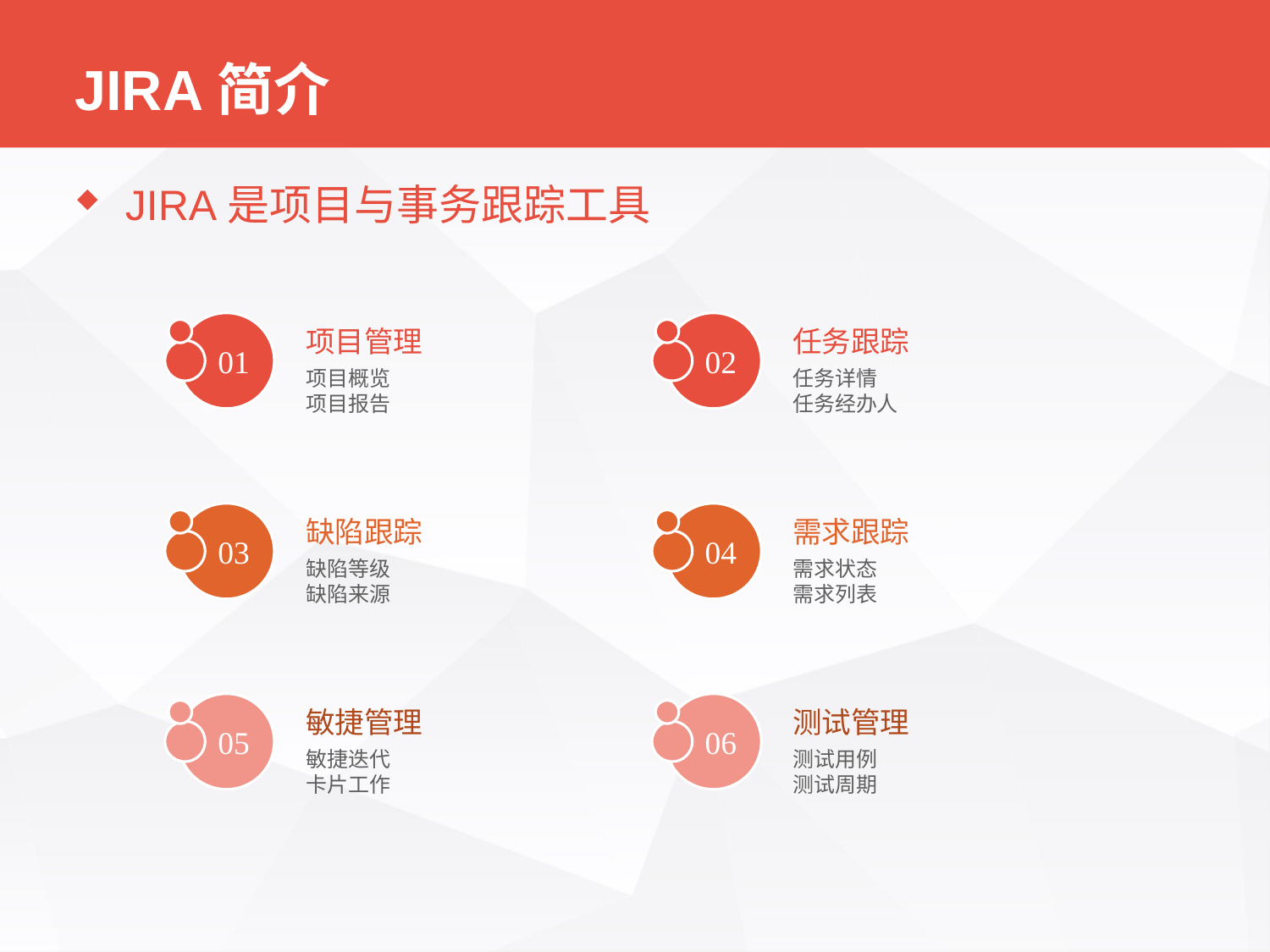

# JIRA简介
JIRA是项目与事务跟踪工具
项目管理
任务跟踪
01
02

项目概览
项目报告
任务详情
任务经办人
缺陷跟踪
需求跟踪
03
04

缺陷等级
缺陷来源
需求状态
需求列表
敏捷管理
测试管理
05
06

敏捷迭代
卡片工作
测试用例
测试周期